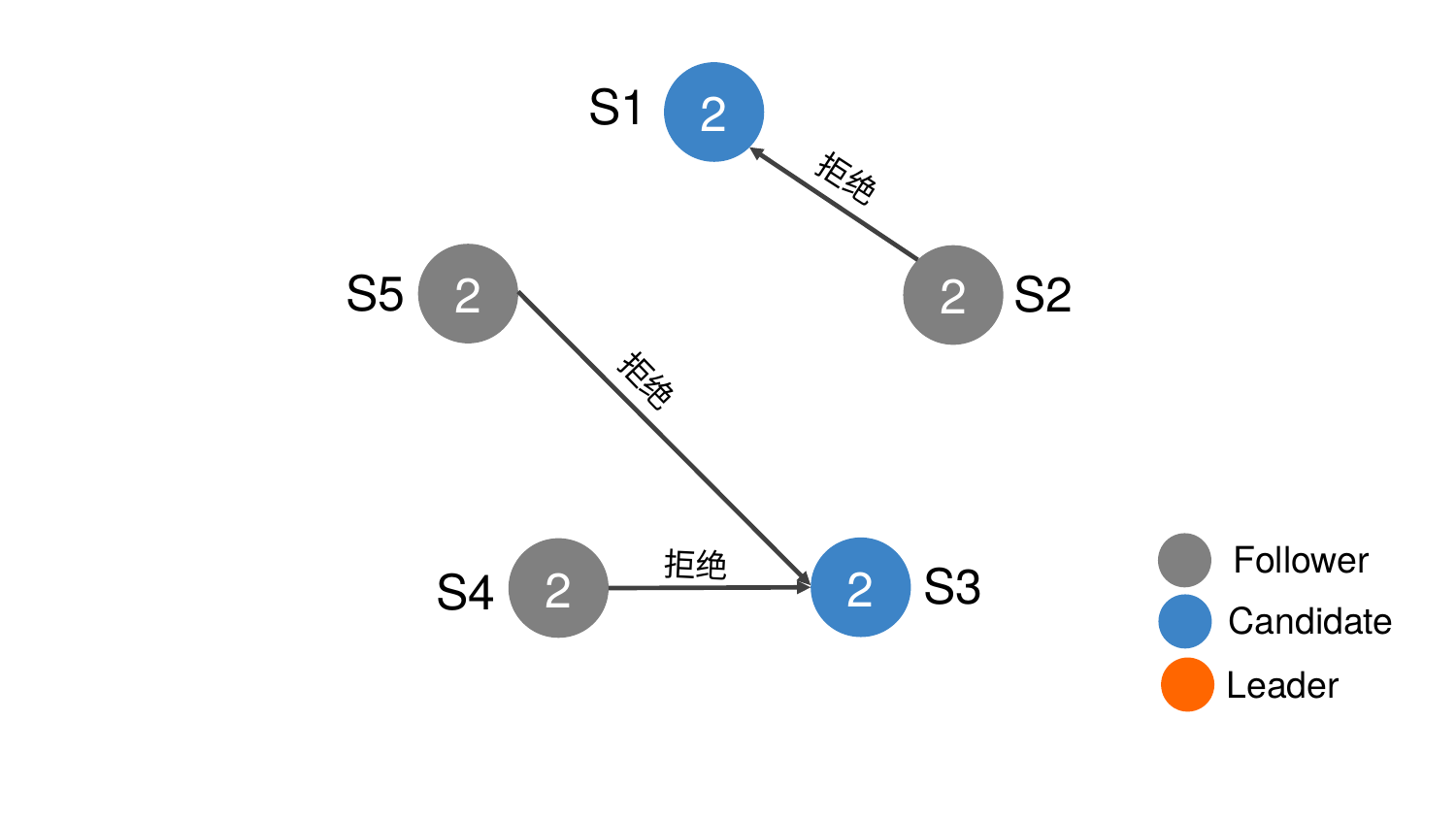

2
S1
拒绝
2
2
S5
S2
拒绝
Follower

2
拒绝
2
S3
S4
Candidate

Leader